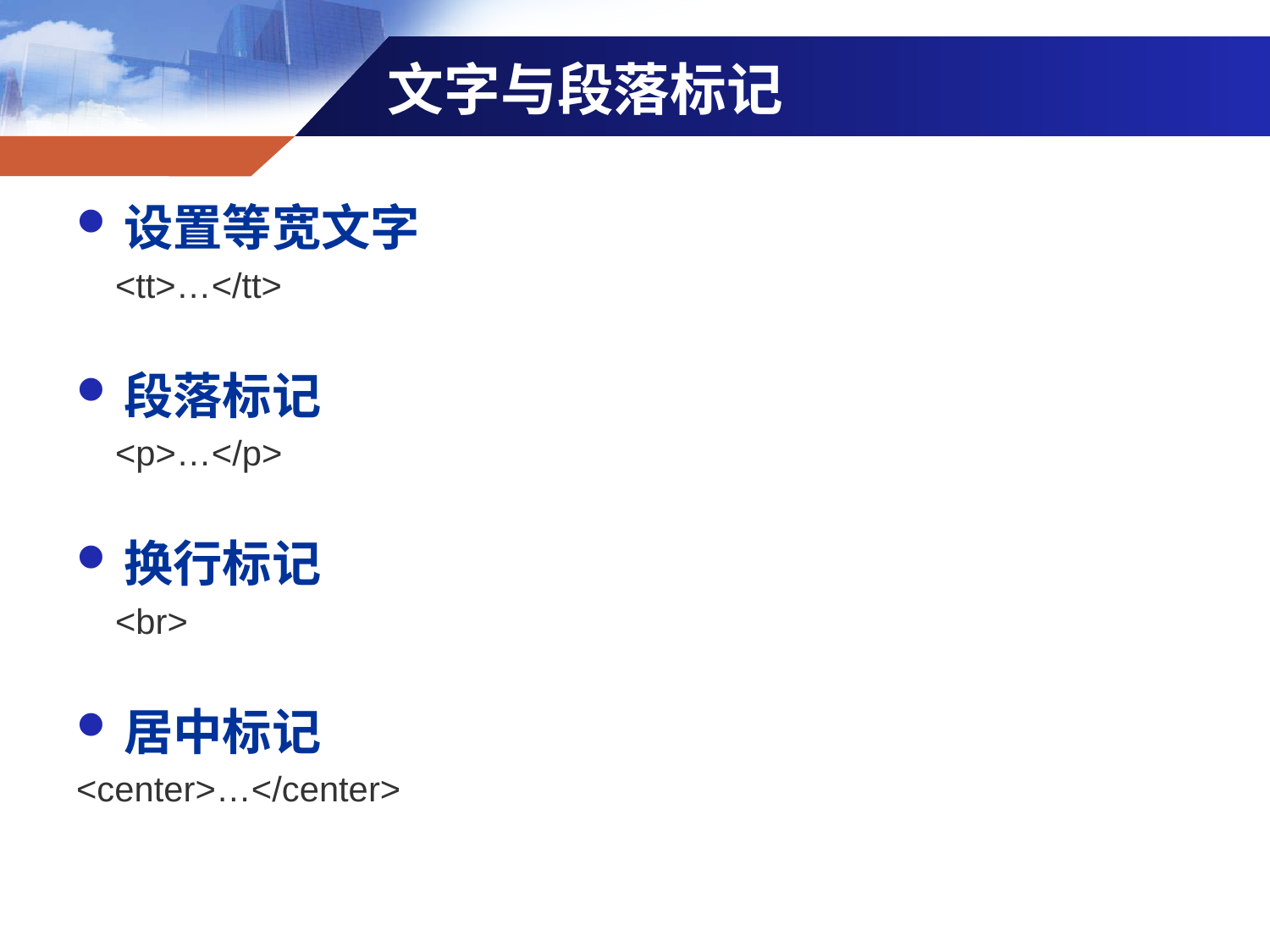

# 文字与段落标记
设置等宽文字
    <tt>…</tt>

段落标记
    <p>…</p>

换行标记
    <br>

居中标记
<center>…</center>